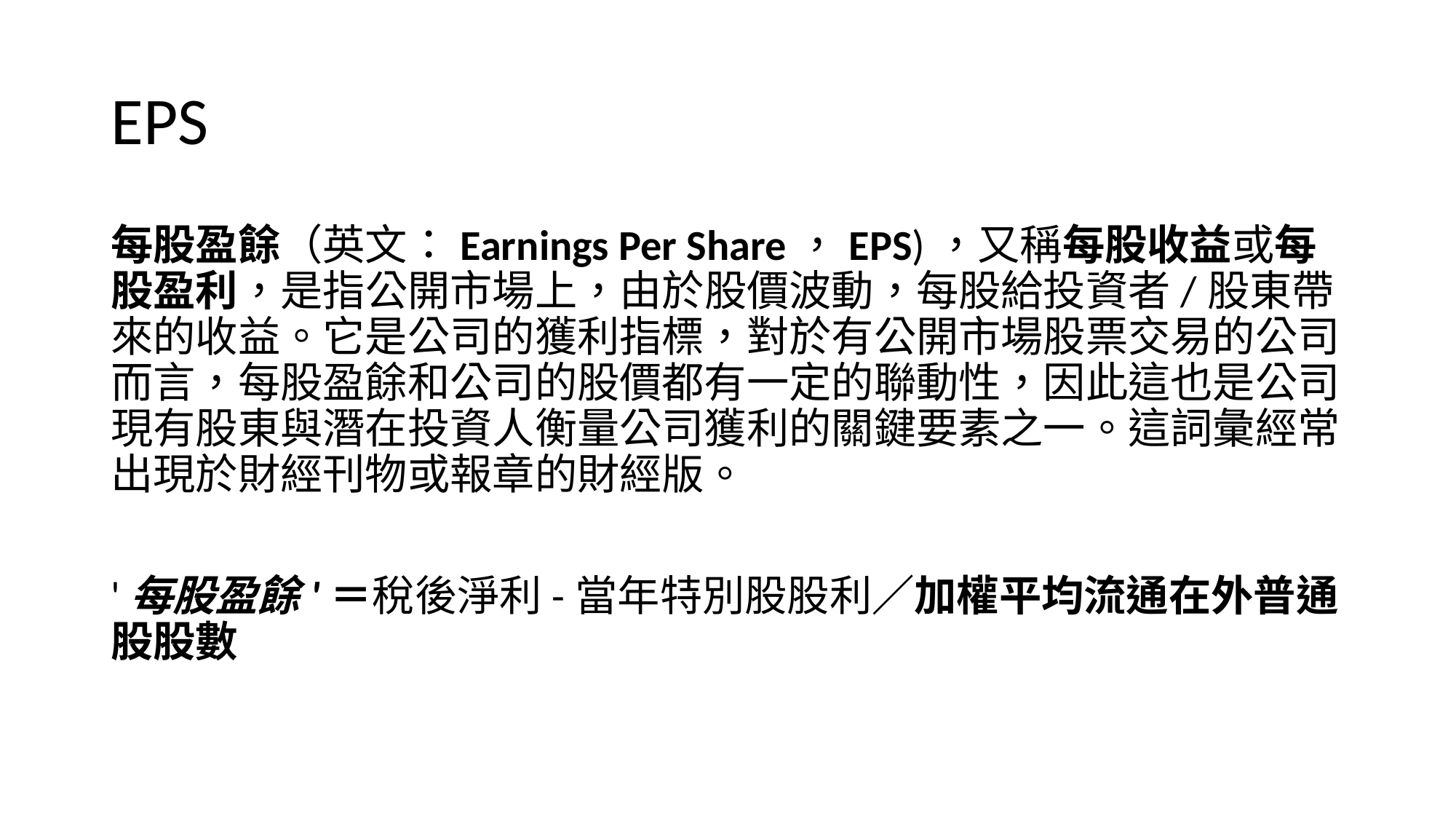

# EPS
每股盈餘（英文：Earnings Per Share，EPS)，又稱每股收益或每股盈利，是指公開市場上，由於股價波動，每股給投資者/股東帶來的收益。它是公司的獲利指標，對於有公開市場股票交易的公司而言，每股盈餘和公司的股價都有一定的聯動性，因此這也是公司現有股東與潛在投資人衡量公司獲利的關鍵要素之一。這詞彙經常出現於財經刊物或報章的財經版。

'每股盈餘'＝稅後淨利-當年特別股股利／加權平均流通在外普通股股數